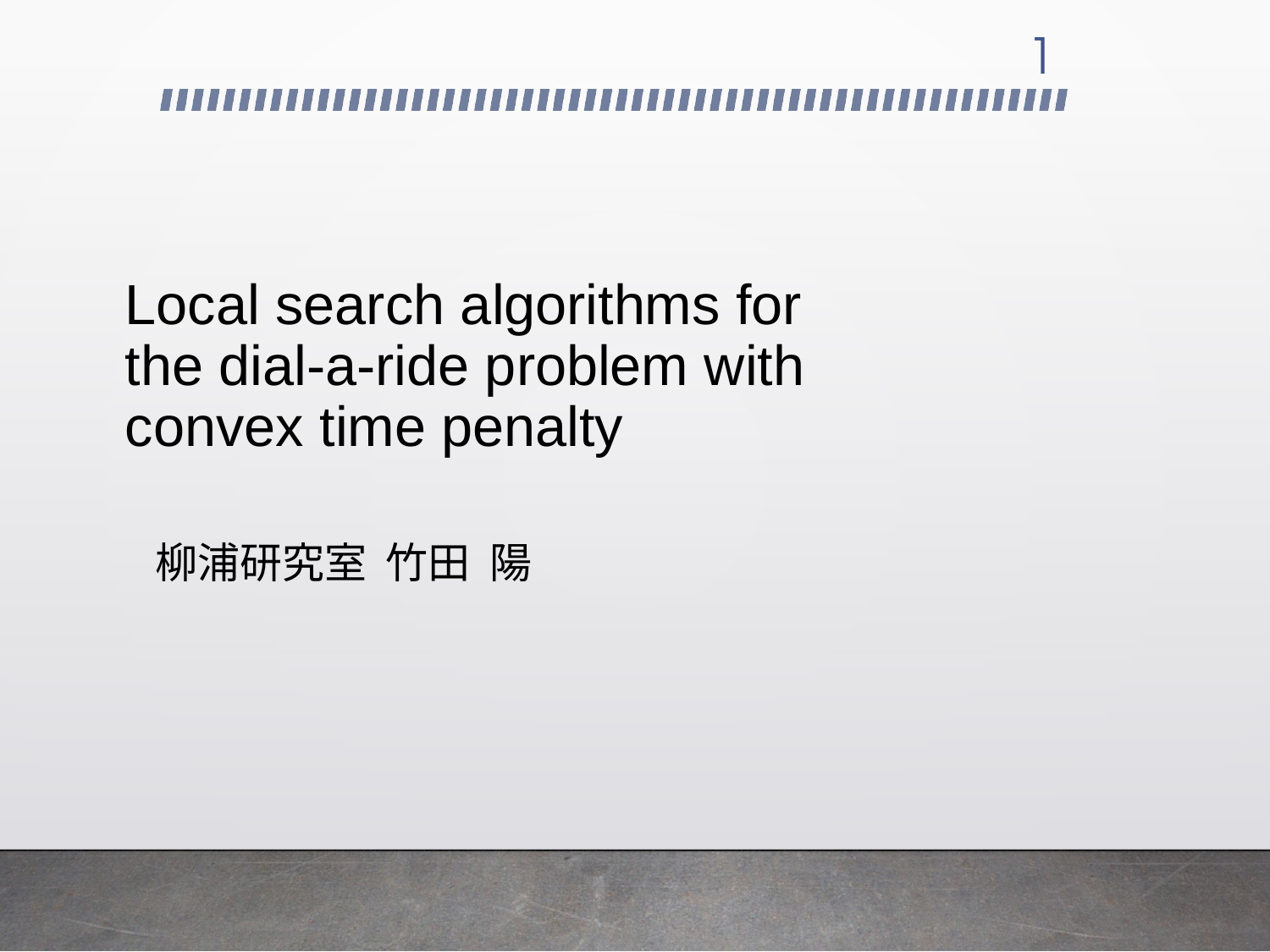

1
# Local search algorithms for the dial-a-ride problem with convex time penalty
柳浦研究室  竹田  陽